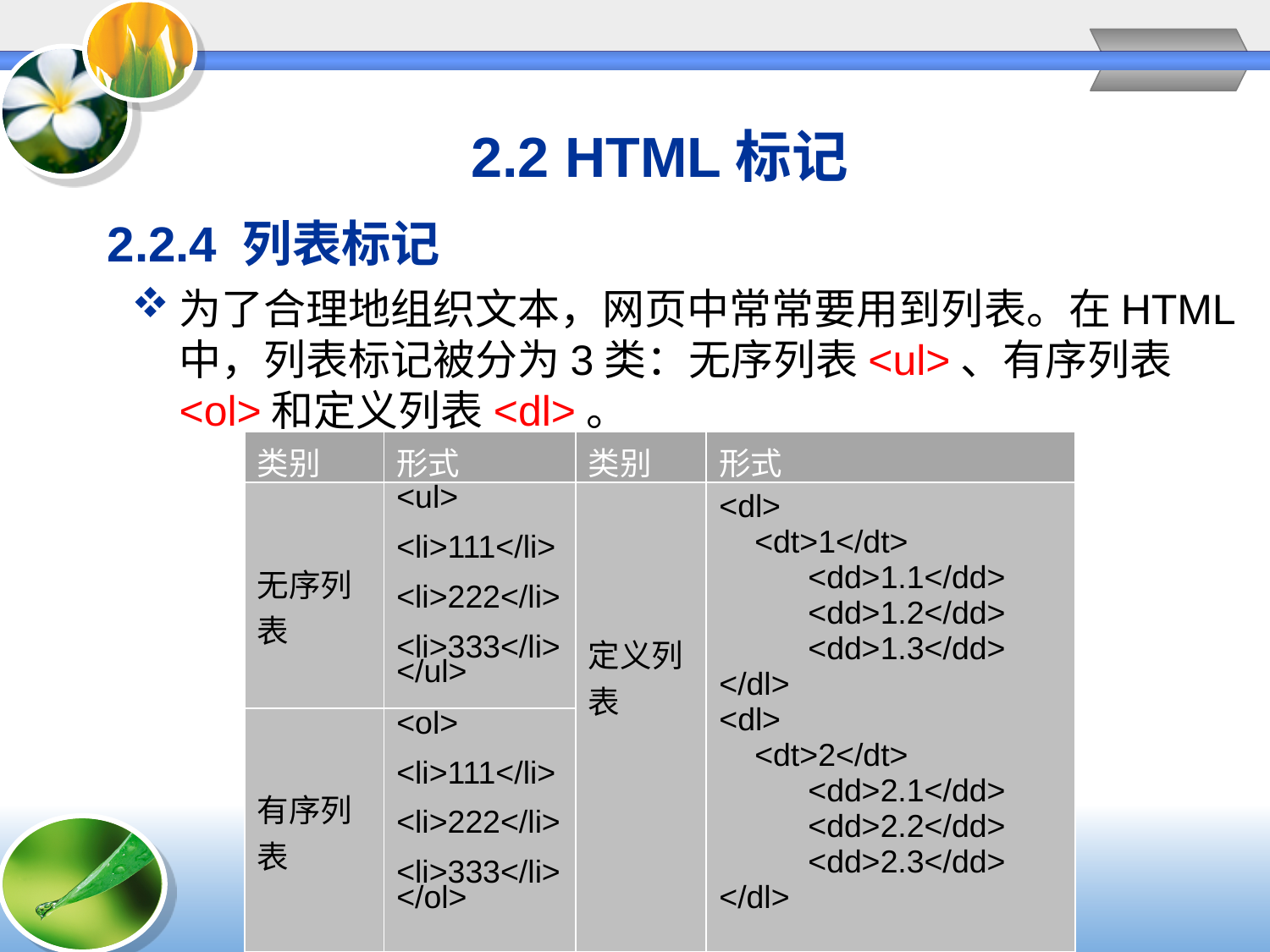

# 2.2 HTML标记
2.2.4 列表标记
为了合理地组织文本，网页中常常要用到列表。在HTML中，列表标记被分为3类：无序列表<ul>、有序列表<ol>和定义列表<dl>。
| 类别 | 形式 | 类别 | 形式 |
| --- | --- | --- | --- |
| 无序列表 | <ul> <li>111</li> <li>222</li> <li>333</li> </ul> | 定义列表 | <dl> <dt>1</dt> <dd>1.1</dd> <dd>1.2</dd> <dd>1.3</dd> </dl> <dl> <dt>2</dt> <dd>2.1</dd> <dd>2.2</dd> <dd>2.3</dd> </dl> |
| 有序列表 | <ol> <li>111</li> <li>222</li> <li>333</li> </ol> |  |  |